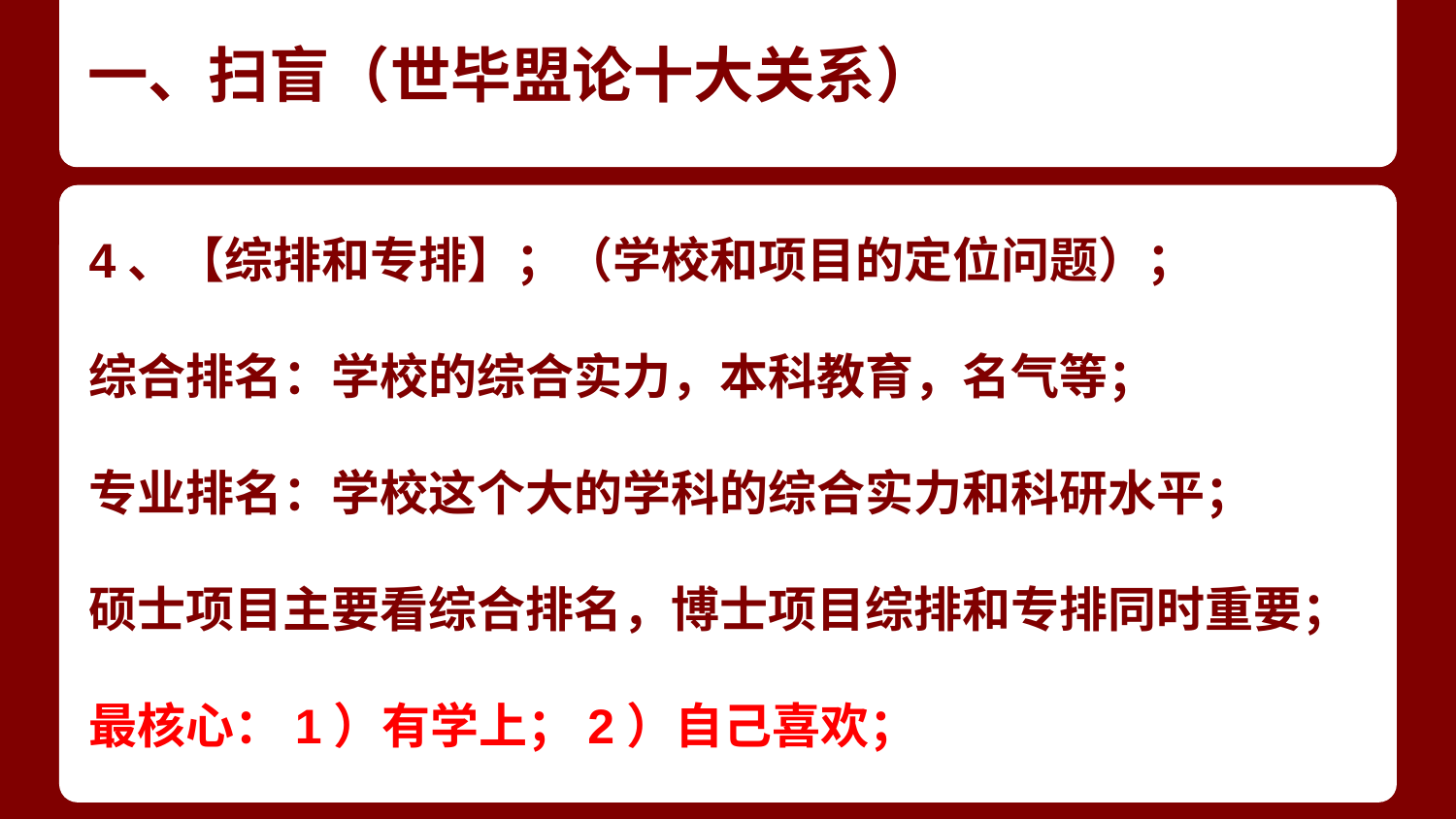

# 一、扫盲（世毕盟论十大关系）
4、【综排和专排】；（学校和项目的定位问题）；

综合排名：学校的综合实力，本科教育，名气等；

专业排名：学校这个大的学科的综合实力和科研水平；

硕士项目主要看综合排名，博士项目综排和专排同时重要；

最核心：1）有学上；2）自己喜欢；